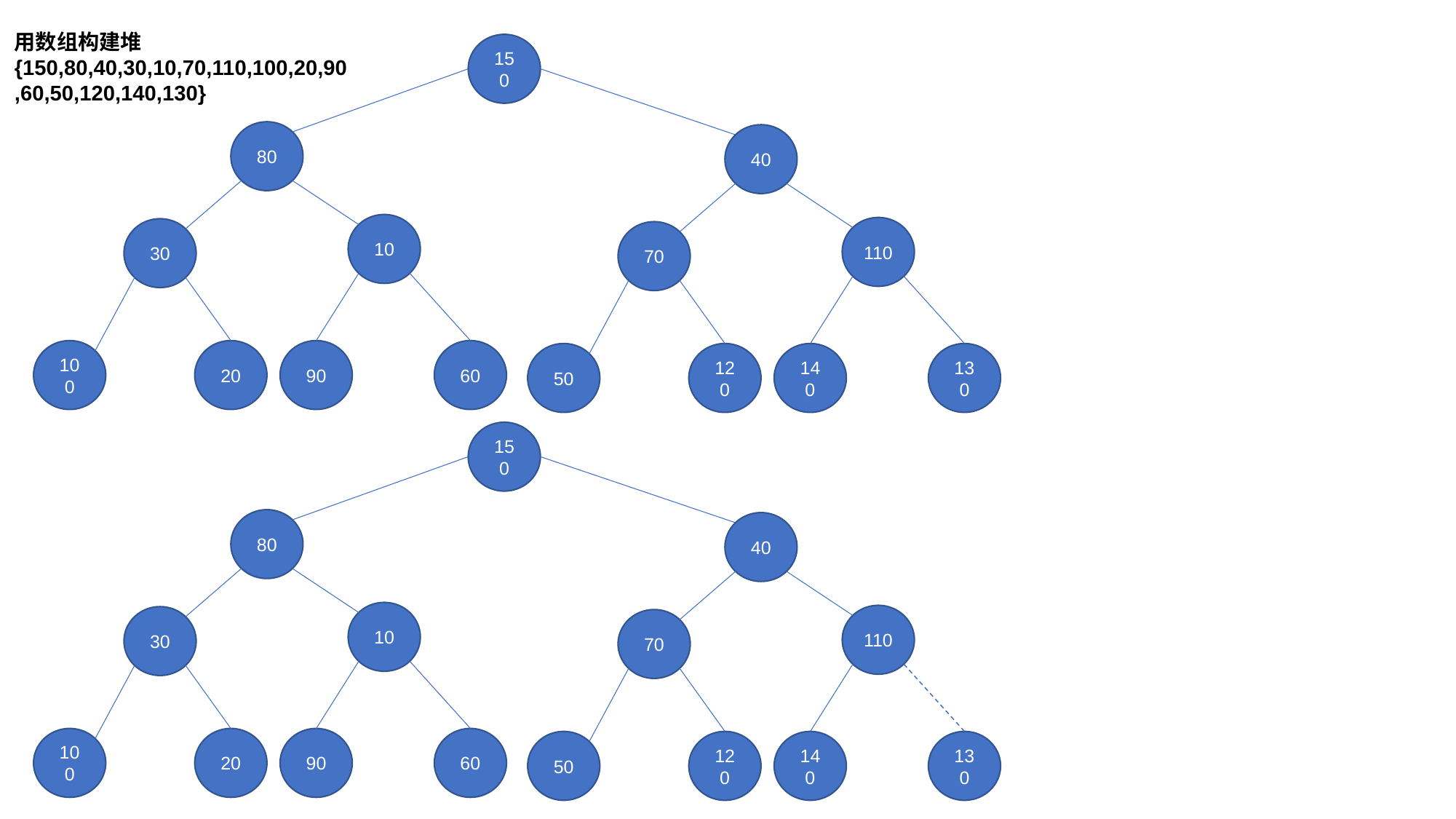

用数组构建堆{150,80,40,30,10,70,110,100,20,90,60,50,120,140,130}
150
80
40
10
110
30
70
100
20
90
60
50
120
140
130
150
80
40
10
110
30
70
100
20
90
60
50
120
140
130